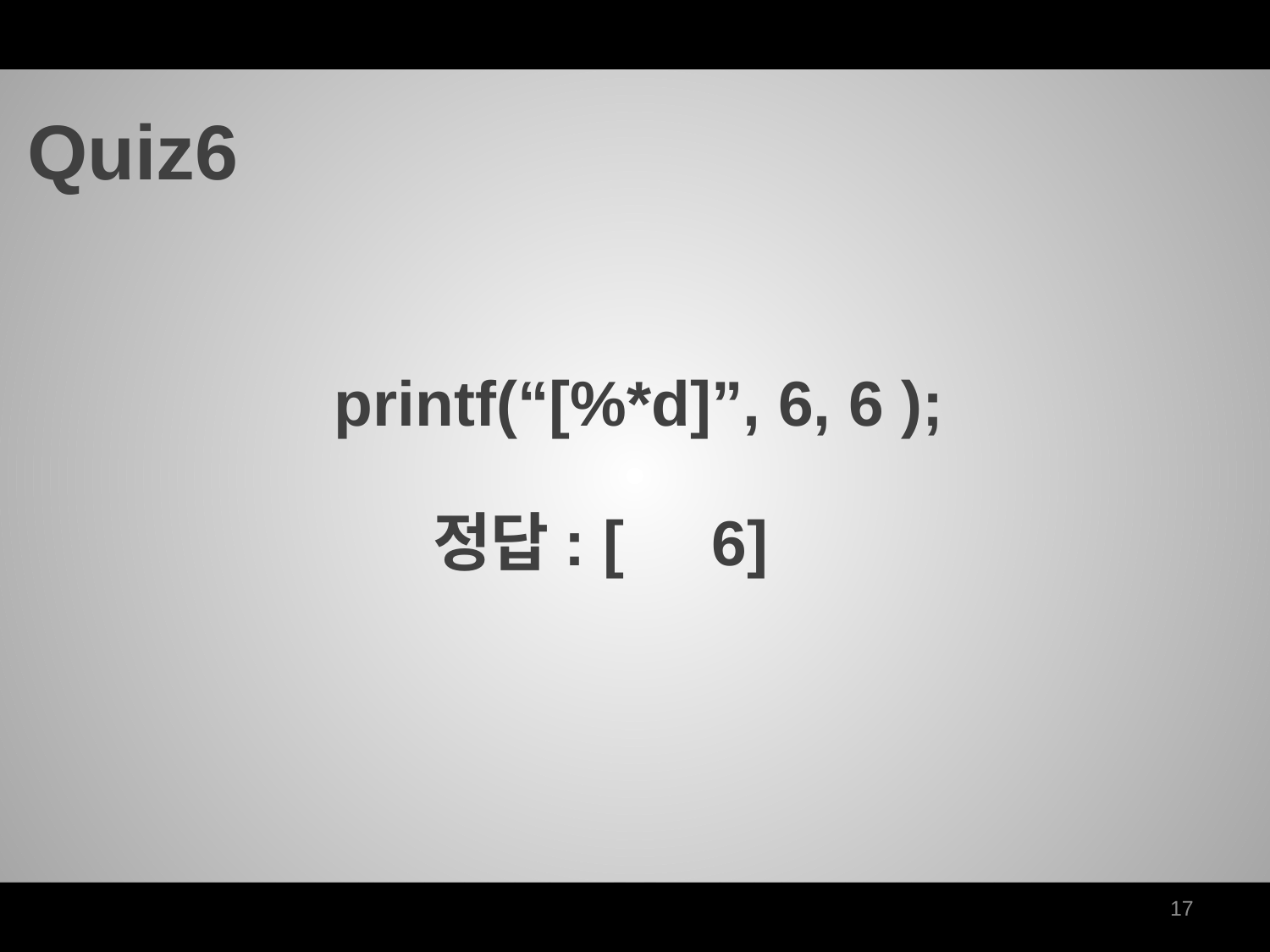

Quiz6
printf(“[%*d]”, 6, 6 );
정답: [     6]
17